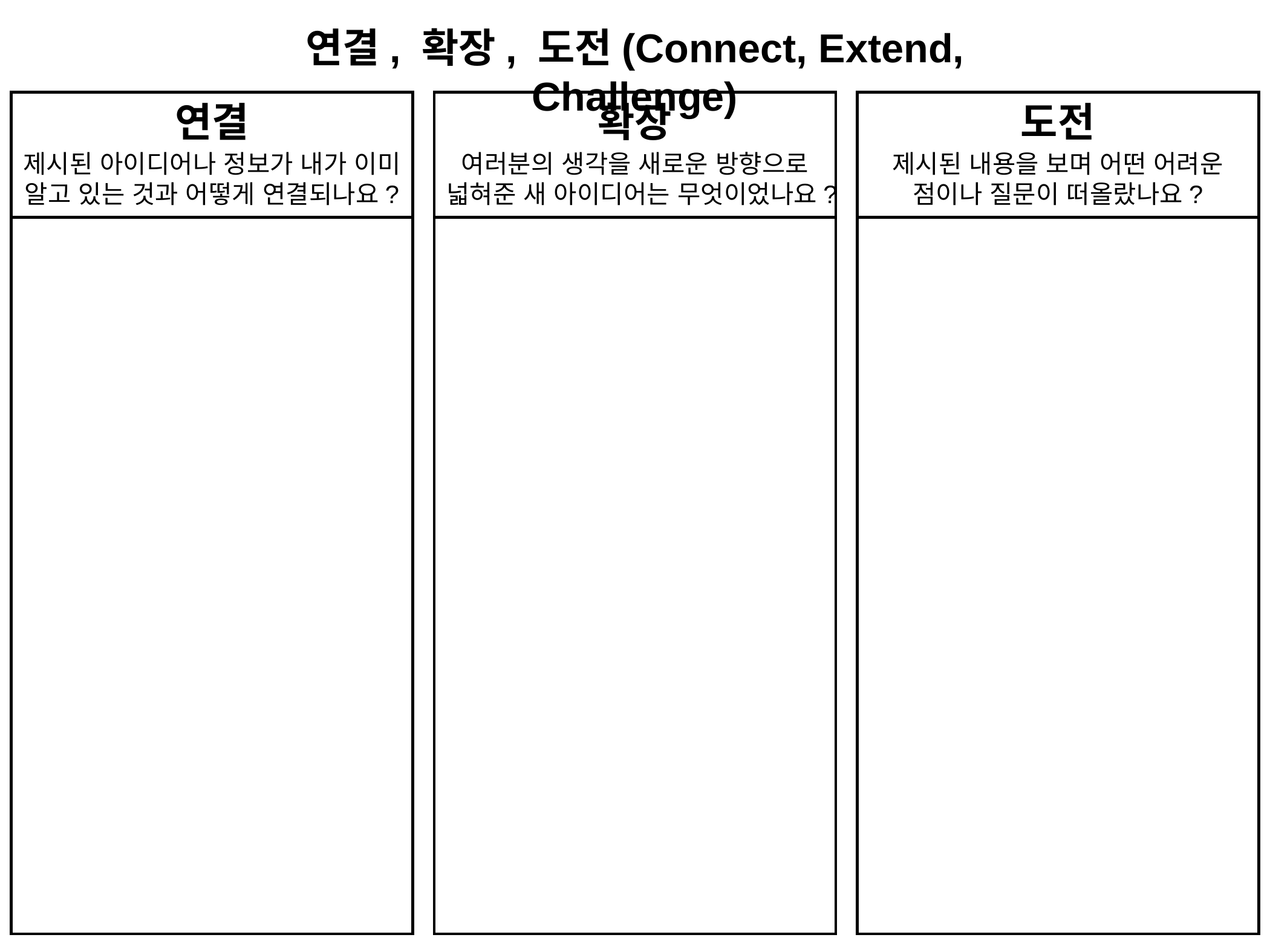

연결, 확장, 도전(Connect, Extend, Challenge)

연결
확장
도전
제시된 아이디어나 정보가 내가 이미 알고 있는 것과 어떻게 연결되나요?
여러분의 생각을 새로운 방향으로 넓혀준 새 아이디어는 무엇이었나요?
제시된 내용을 보며 어떤 어려운 점이나 질문이 떠올랐나요?